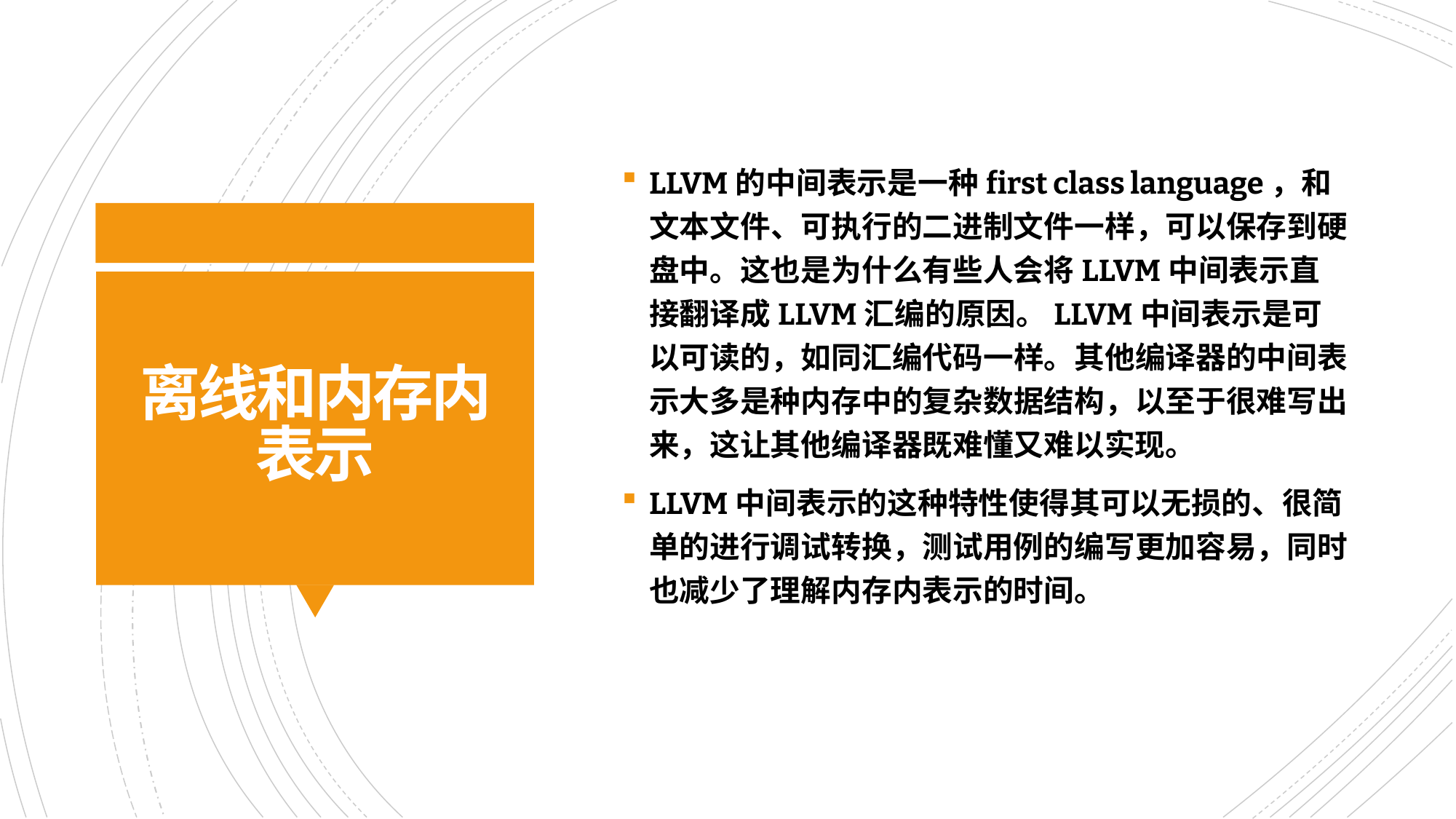

LLVM的中间表示是一种first class language，和文本文件、可执行的二进制文件一样，可以保存到硬盘中。这也是为什么有些人会将LLVM中间表示直接翻译成LLVM汇编的原因。LLVM中间表示是可以可读的，如同汇编代码一样。其他编译器的中间表示大多是种内存中的复杂数据结构，以至于很难写出来，这让其他编译器既难懂又难以实现。
LLVM中间表示的这种特性使得其可以无损的、很简单的进行调试转换，测试用例的编写更加容易，同时也减少了理解内存内表示的时间。

# 离线和内存内表示